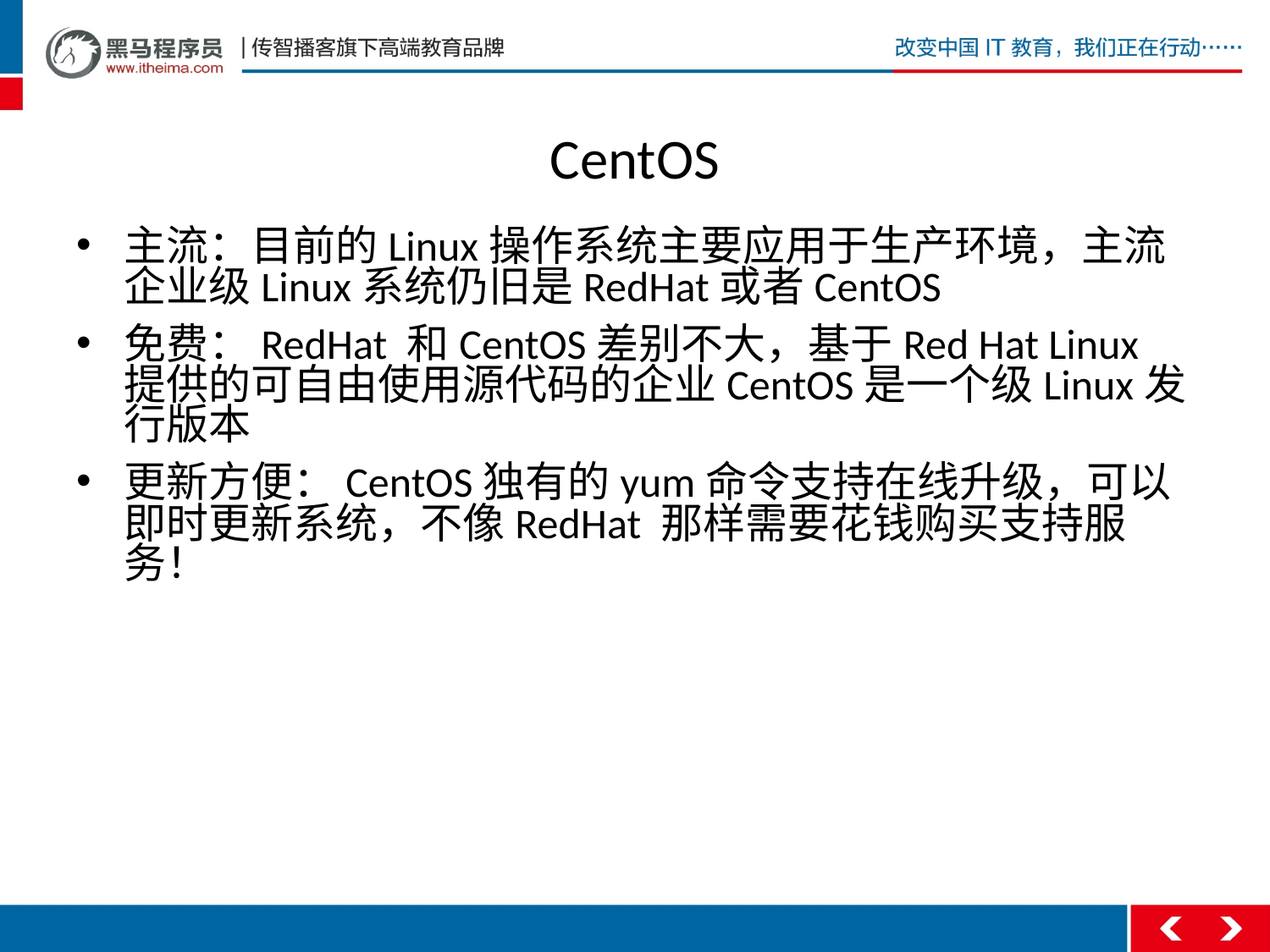

# CentOS
主流：目前的Linux操作系统主要应用于生产环境，主流企业级Linux系统仍旧是RedHat或者CentOS
免费：RedHat 和CentOS差别不大，基于Red Hat Linux 提供的可自由使用源代码的企业CentOS是一个级Linux发行版本
更新方便：CentOS独有的yum命令支持在线升级，可以即时更新系统，不像RedHat 那样需要花钱购买支持服务！